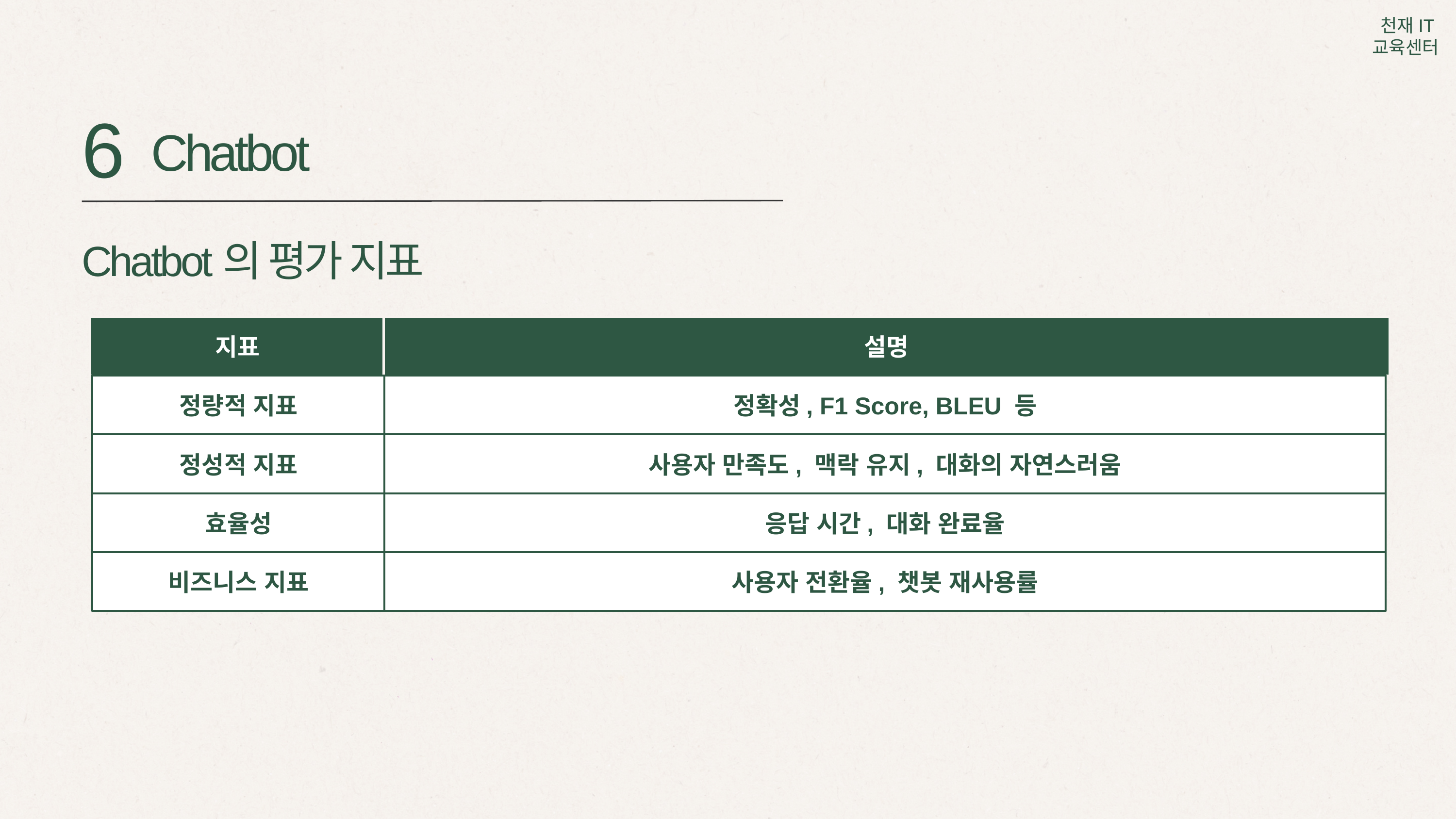

6
Chatbot

Chatbot의 평가 지표
지표
설명
정량적 지표
정확성, F1 Score, BLEU 등
정성적 지표
사용자 만족도, 맥락 유지, 대화의 자연스러움
효율성
응답 시간, 대화 완료율
비즈니스 지표
사용자 전환율, 챗봇 재사용률